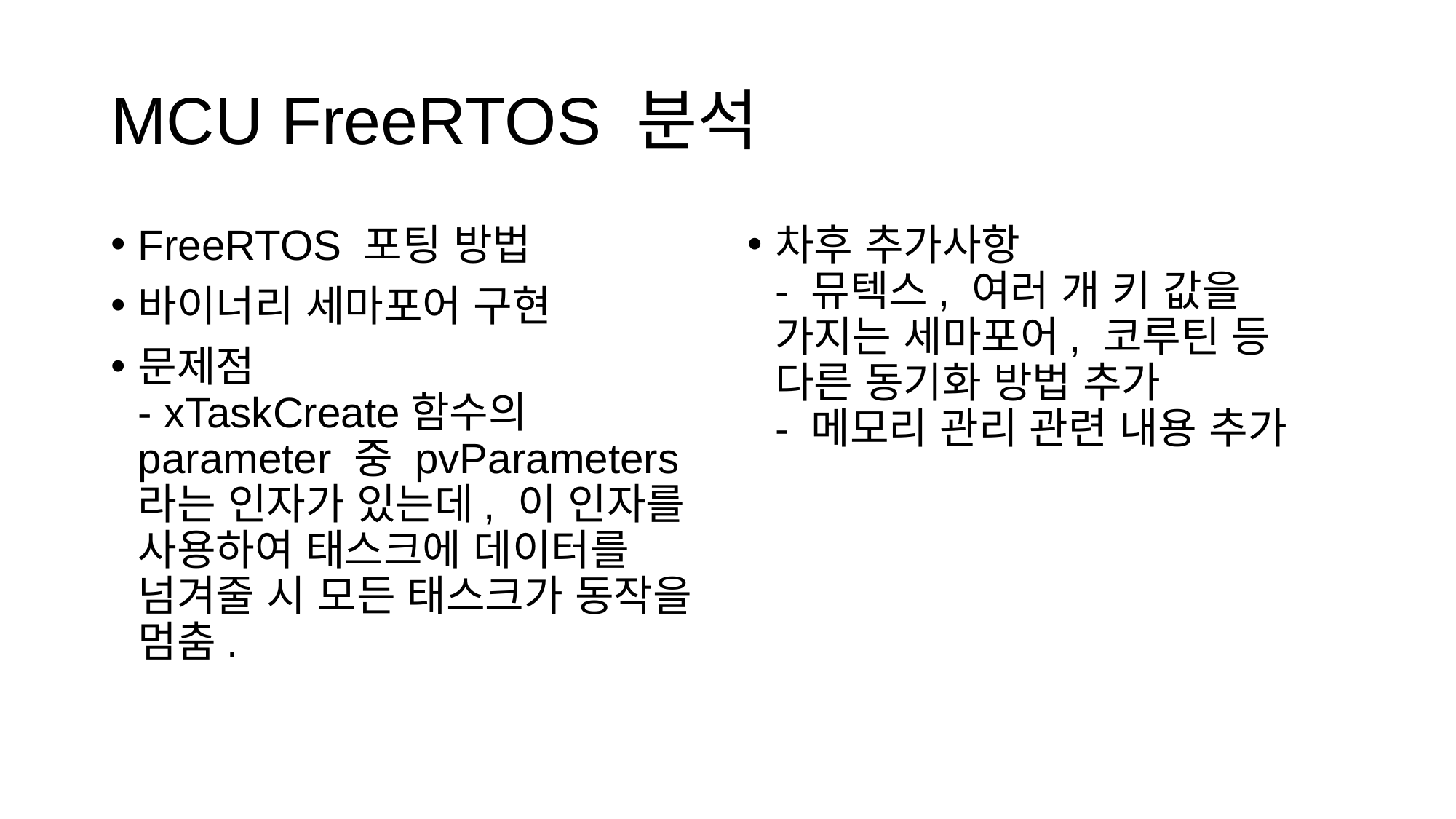

# MCU FreeRTOS 분석
FreeRTOS 포팅 방법
바이너리 세마포어 구현
문제점
- xTaskCreate함수의 parameter 중 pvParameters 라는 인자가 있는데, 이 인자를 사용하여 태스크에 데이터를 넘겨줄 시 모든 태스크가 동작을 멈춤.
차후 추가사항
- 뮤텍스, 여러 개 키 값을 가지는 세마포어, 코루틴 등 다른 동기화 방법 추가
- 메모리 관리 관련 내용 추가